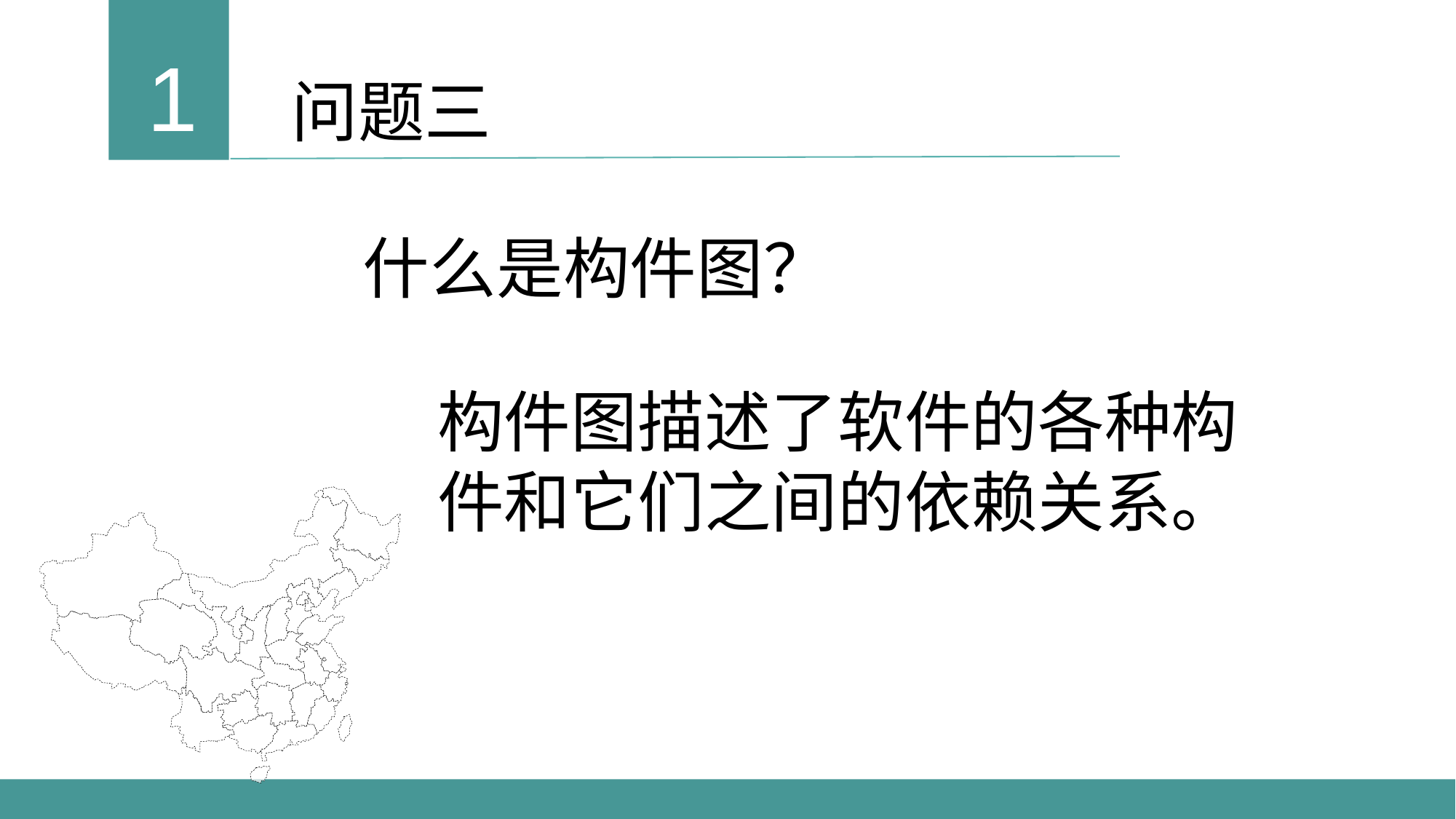

1
问题三

什么是构件图？
构件图描述了软件的各种构件和它们之间的依赖关系。